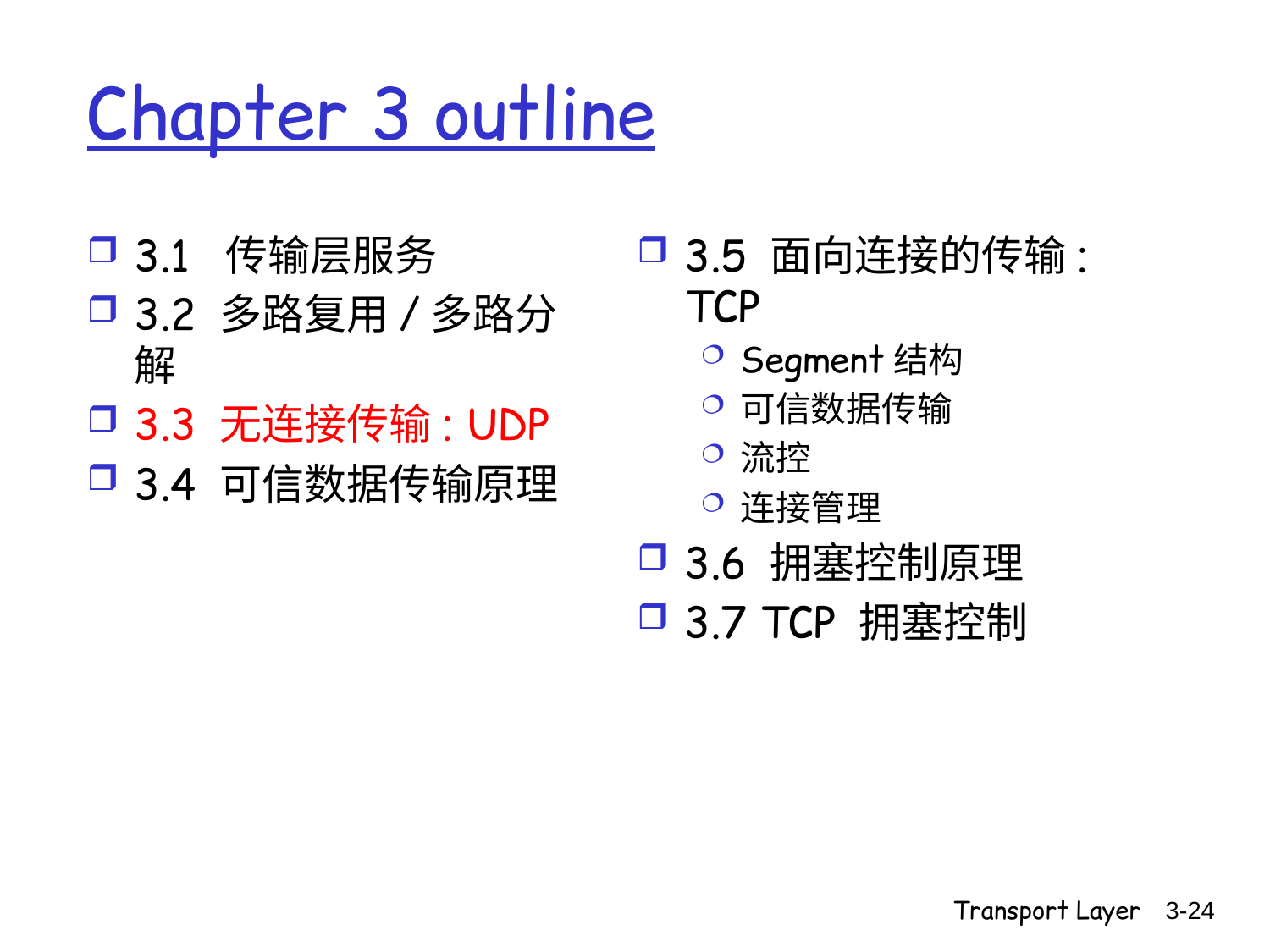

# Chapter 3 outline
3.1  传输层服务
3.2 多路复用/多路分解
3.3 无连接传输: UDP
3.4 可信数据传输原理
3.5 面向连接的传输: TCP
Segment结构
可信数据传输
流控
连接管理
3.6 拥塞控制原理
3.7 TCP 拥塞控制
Transport Layer
3-24